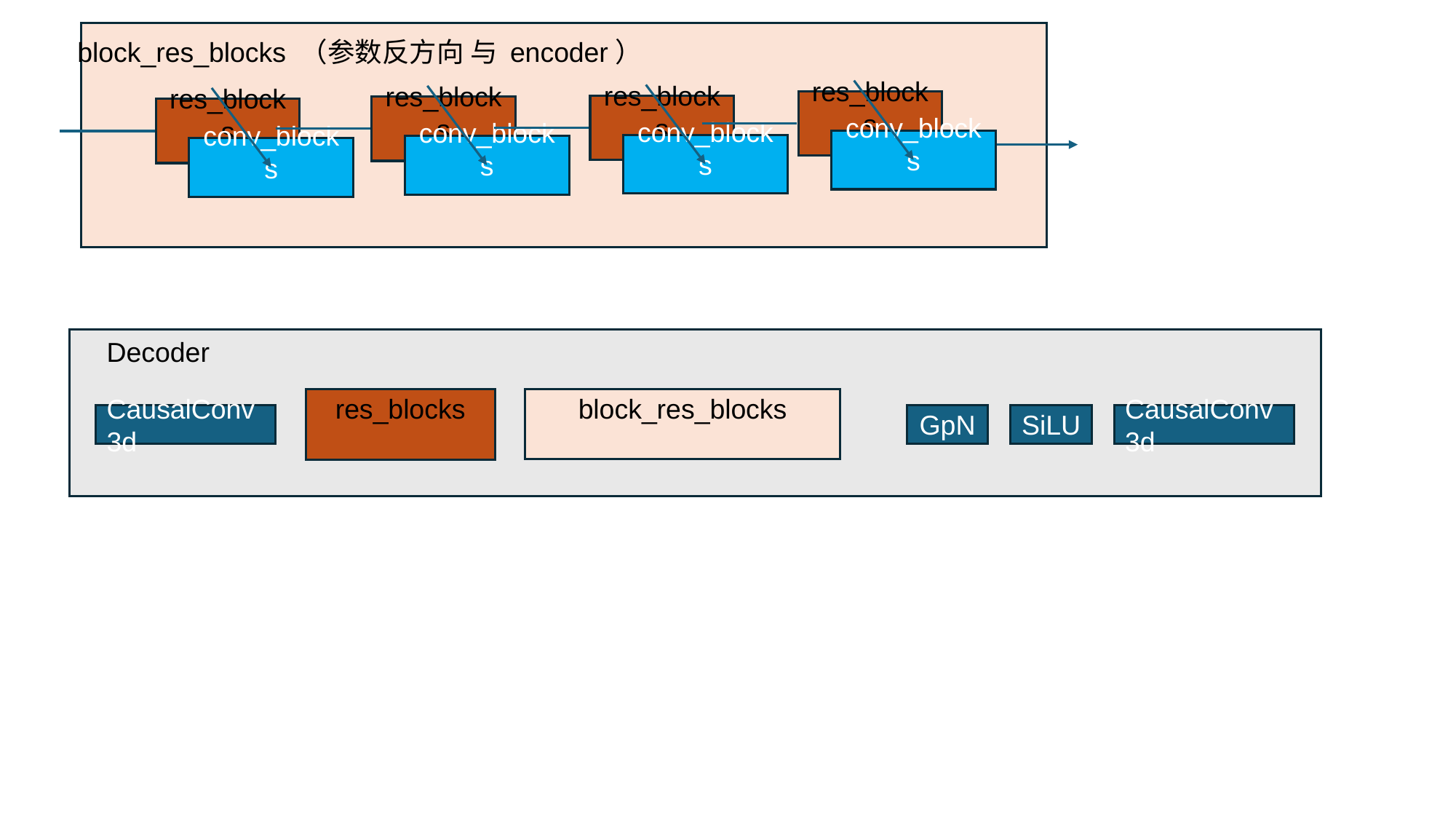

block_res_blocks （参数反方向 与 encoder）
res_blocks

res_blocks

res_blocks

res_blocks

conv_blocks

conv_blocks

conv_blocks

conv_blocks

Decoder
res_blocks

block_res_blocks

SiLU
CausalConv3d
CausalConv3d
GpN